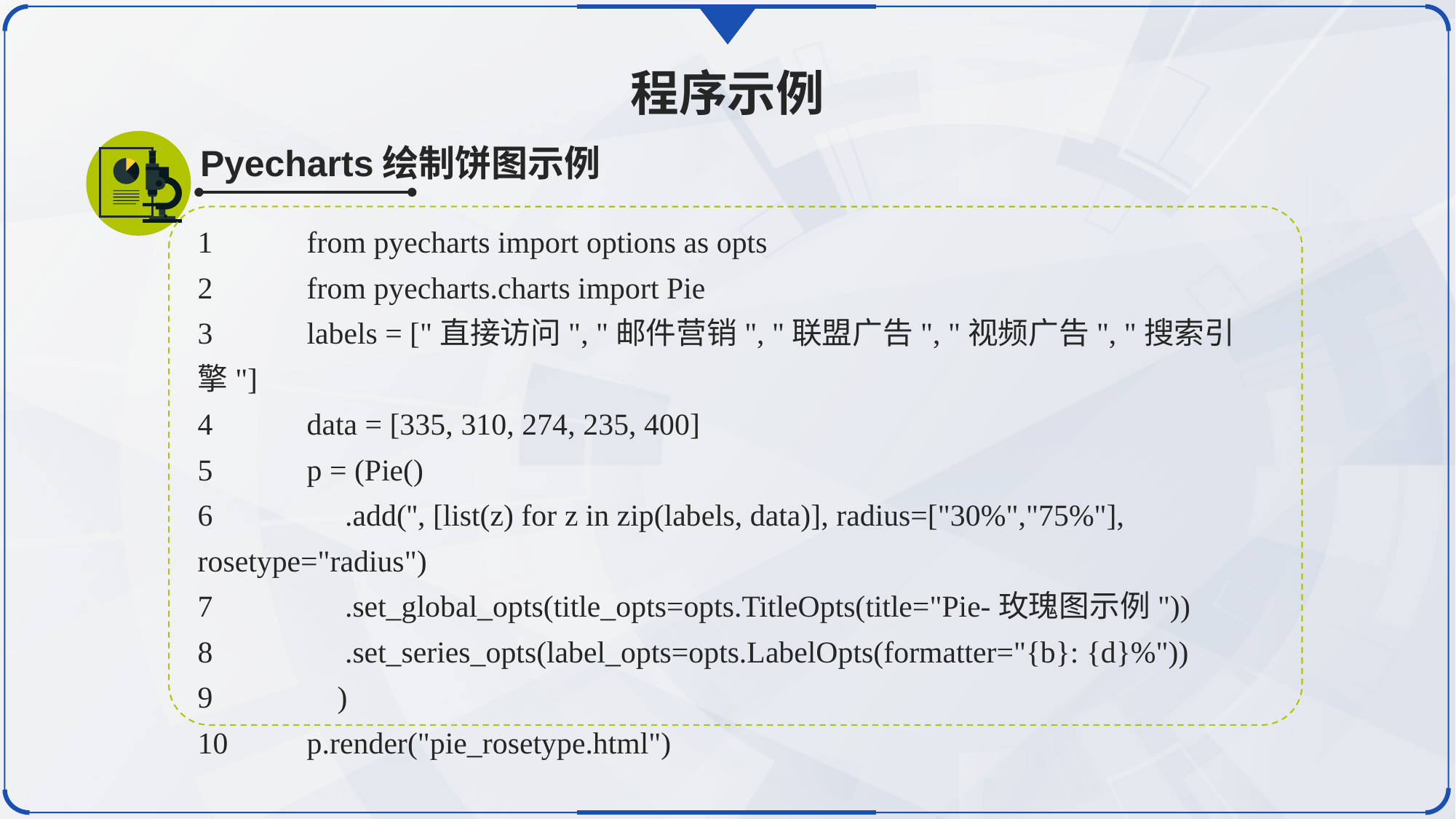

程序示例

Pyecharts绘制饼图示例

1	from pyecharts import options as opts
2	from pyecharts.charts import Pie
3	labels = ["直接访问", "邮件营销", "联盟广告", "视频广告", "搜索引擎"]
4	data = [335, 310, 274, 235, 400]
5	p = (Pie()
6	     .add('', [list(z) for z in zip(labels, data)], radius=["30%","75%"], rosetype="radius")
7	     .set_global_opts(title_opts=opts.TitleOpts(title="Pie-玫瑰图示例"))
8	     .set_series_opts(label_opts=opts.LabelOpts(formatter="{b}: {d}%"))
9	    )
10	p.render("pie_rosetype.html")